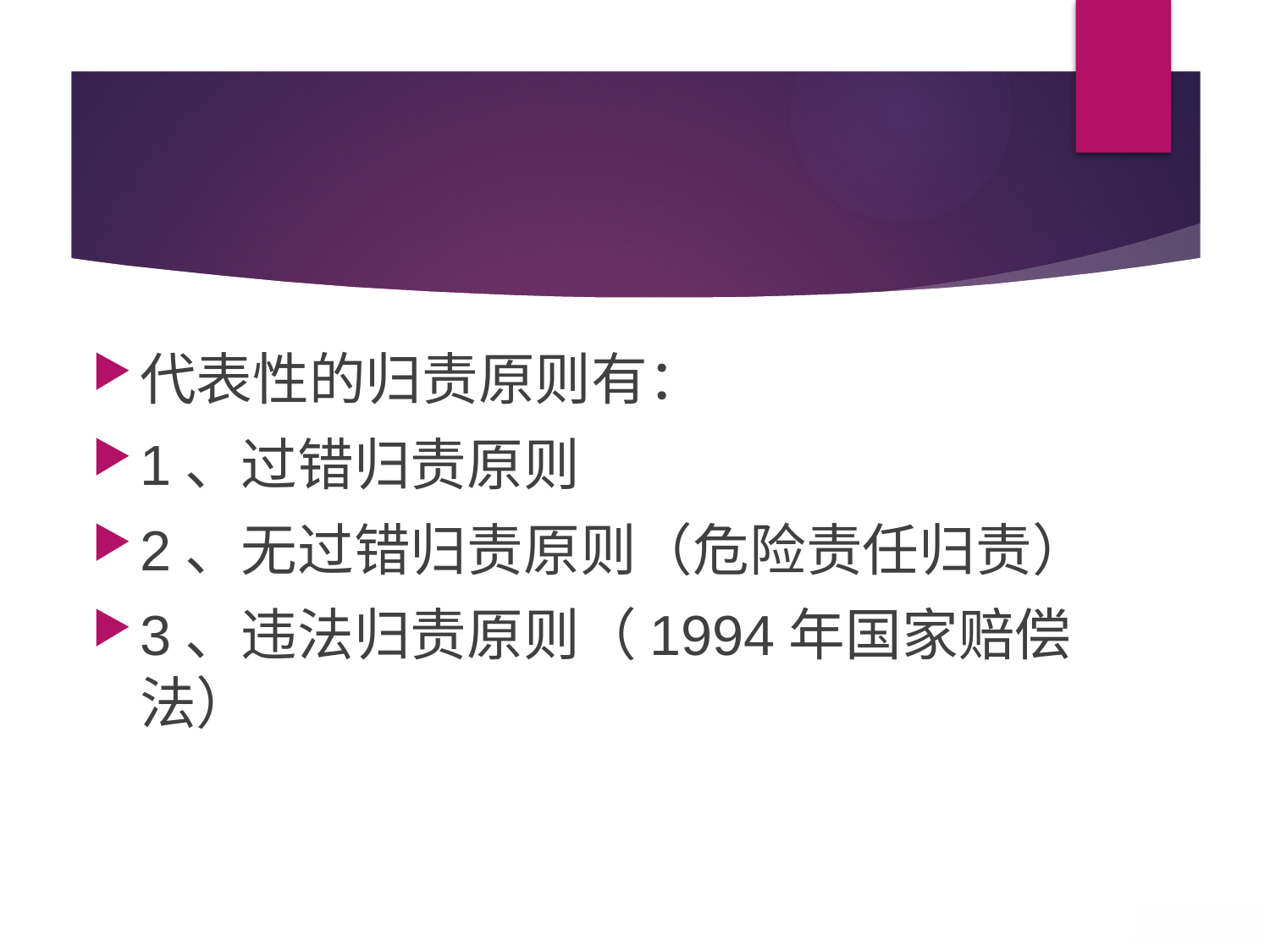

9
#
代表性的归责原则有：
1、过错归责原则
2、无过错归责原则（危险责任归责）
3、违法归责原则（1994年国家赔偿法）